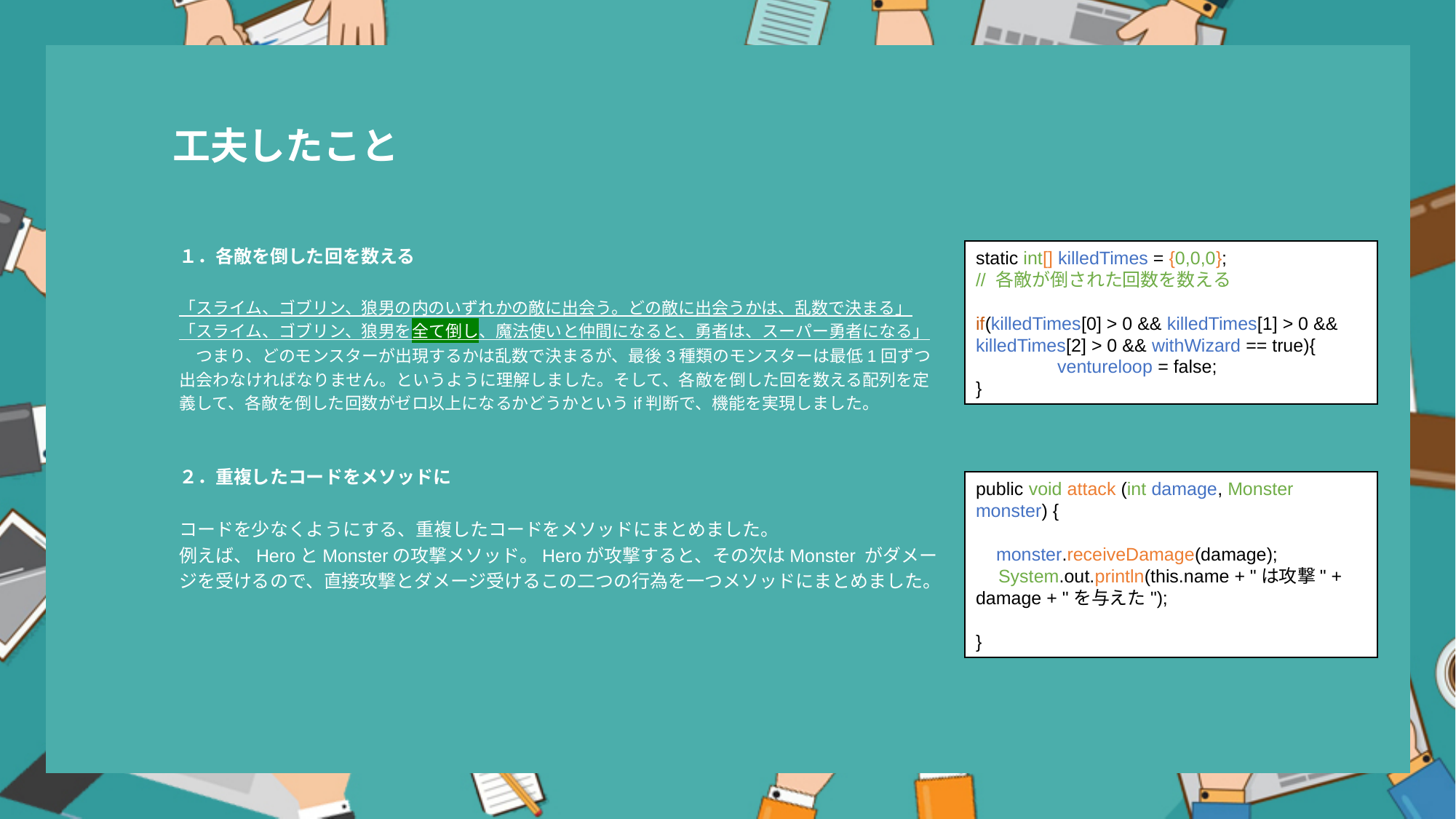

工夫したこと
１．各敵を倒した回を数える

「スライム、ゴブリン、狼男の内のいずれかの敵に出会う。どの敵に出会うかは、乱数で決まる」
「スライム、ゴブリン、狼男を全て倒し、魔法使いと仲間になると、勇者は、スーパー勇者になる」
　つまり、どのモンスターが出現するかは乱数で決まるが、最後3種類のモンスターは最低1回ずつ出会わなければなりません。というように理解しました。そして、各敵を倒した回を数える配列を定義して、各敵を倒した回数がゼロ以上になるかどうかというif判断で、機能を実現しました。

２．重複したコードをメソッドに

コードを少なくようにする、重複したコードをメソッドにまとめました。
例えば、HeroとMonsterの攻撃メソッド。Heroが攻撃すると、その次はMonster がダメージを受けるので、直接攻撃とダメージ受けるこの二つの行為を一つメソッドにまとめました。

static int[] killedTimes = {0,0,0};
// 各敵が倒された回数を数える

if(killedTimes[0] > 0 && killedTimes[1] > 0 && killedTimes[2] > 0 && withWizard == true){
                ventureloop = false;
}
public void attack (int damage, Monster monster) {

    monster.receiveDamage(damage);
　System.out.println(this.name + "は攻撃" + damage + "を与えた");

}